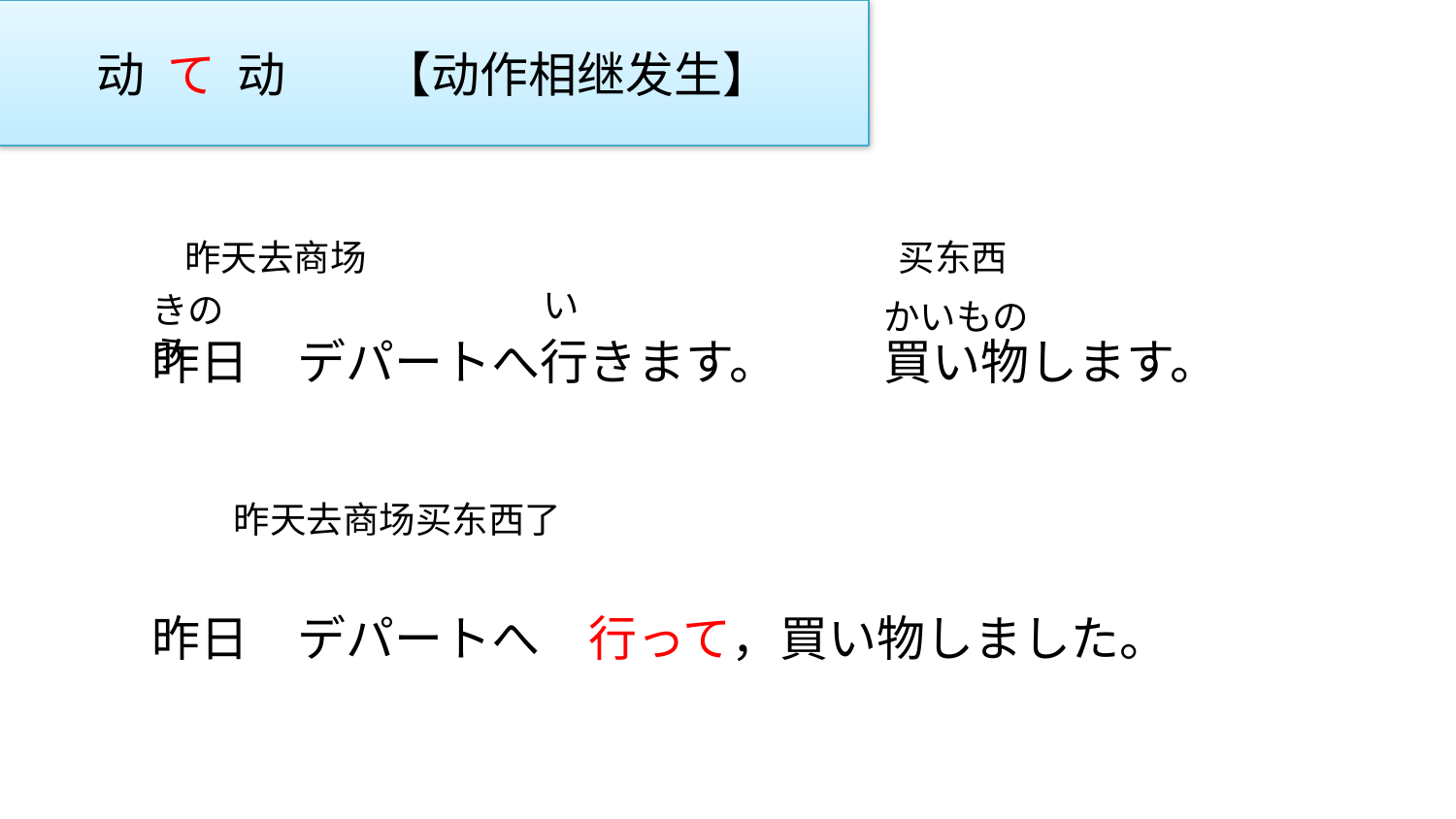

动  て  动　　【动作相继发生】
昨天去商场
买东西
い
きのう
かいもの
昨日　デパートへ行きます。
買い物します。
昨天去商场买东西了
昨日　デパートへ　行って，買い物しました。